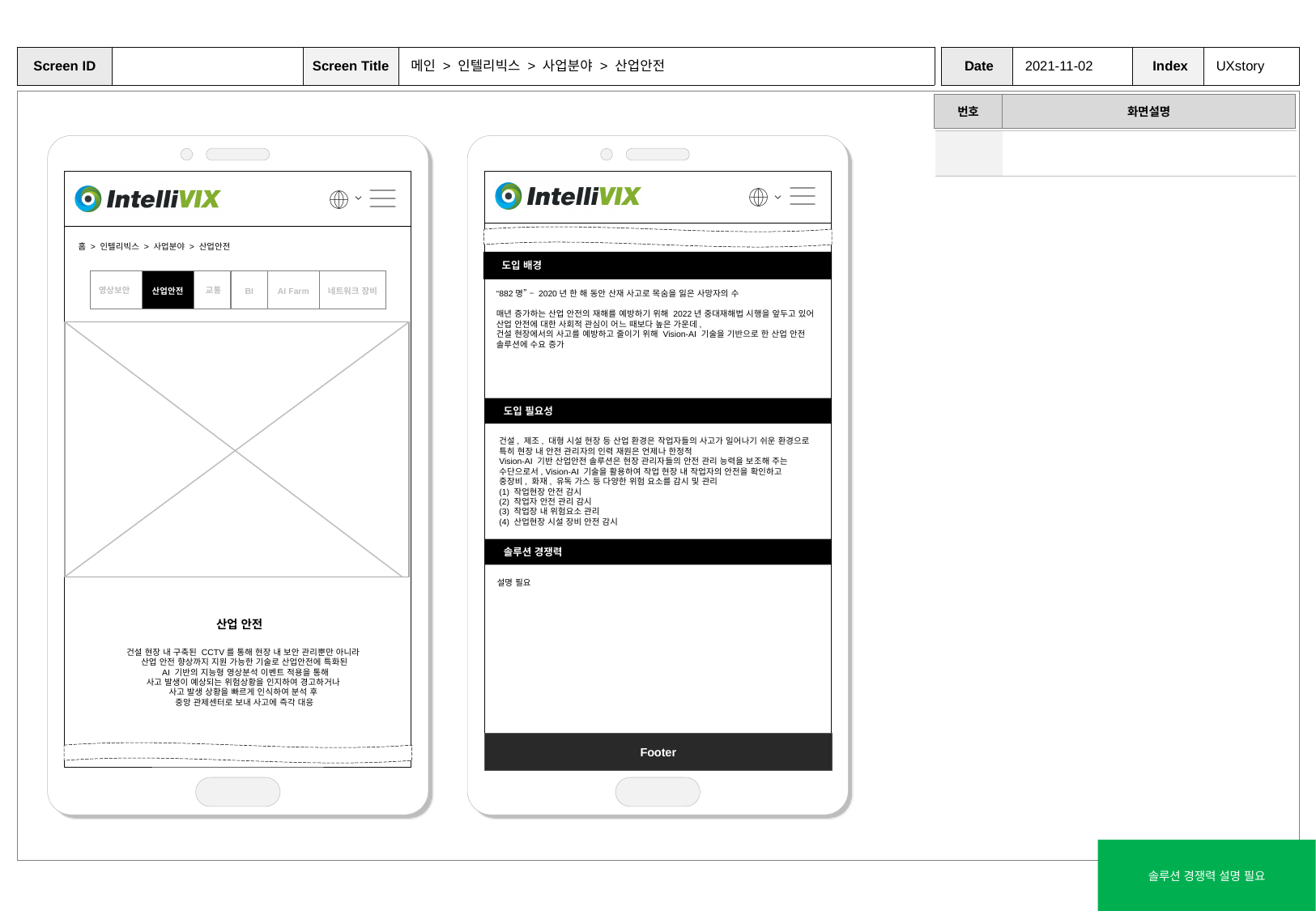

메인 > 인텔리빅스 > 사업분야 > 산업안전
2021-11-02
UXstory
|  |  |
| --- | --- |

홈 > 인텔리빅스 > 사업분야 > 산업안전
    도입 배경

“882명” – 2020년 한 해 동안 산재 사고로 목숨을 잃은 사망자의 수
매년 증가하는 산업 안전의 재해를 예방하기 위해 2022년 중대재해법 시행을 앞두고 있어 산업 안전에 대한 사회적 관심이 어느 때보다 높은 가운데,
건설 현장에서의 사고를 예방하고 줄이기 위해 Vision-AI 기술을 기반으로 한 산업 안전 솔루션에 수요 증가

영상보안
교통
산업안전
AI Farm
네트워크 장비
BI

    도입 필요성
도입 필요성 "다양한 영역의 보안 강화"

건설, 제조, 대형 시설 현장 등 산업 환경은 작업자들의 사고가 일어나기 쉬운 환경으로
특히 현장 내 안전 관리자의 인력 재원은 언제나 한정적
Vision-AI 기반 산업안전 솔루션은 현장 관리자들의 안전 관리 능력을 보조해 주는
수단으로서, Vision-AI 기술을 활용하여 작업 현장 내 작업자의 안전을 확인하고
중장비, 화재, 유독 가스 등 다양한 위험 요소를 감시 및 관리
(1) 작업현장 안전 감시
(2) 작업자 안전 관리 감시
(3) 작업장 내 위험요소 관리
(4) 산업현장 시설 장비 안전 감시
    솔루션 경쟁력
설명 필요
산업 안전
건설 현장 내 구축된 CCTV를 통해 현장 내 보안 관리뿐만 아니라
산업 안전 향상까지 지원 가능한 기술로 산업안전에 특화된
 AI 기반의 지능형 영상분석 이벤트 적용을 통해
사고 발생이 예상되는 위험상황을 인지하여 경고하거나
사고 발생 상황을 빠르게 인식하여 분석 후
중앙 관제센터로 보내 사고에 즉각 대응
Footer

솔루션 경쟁력 설명 필요